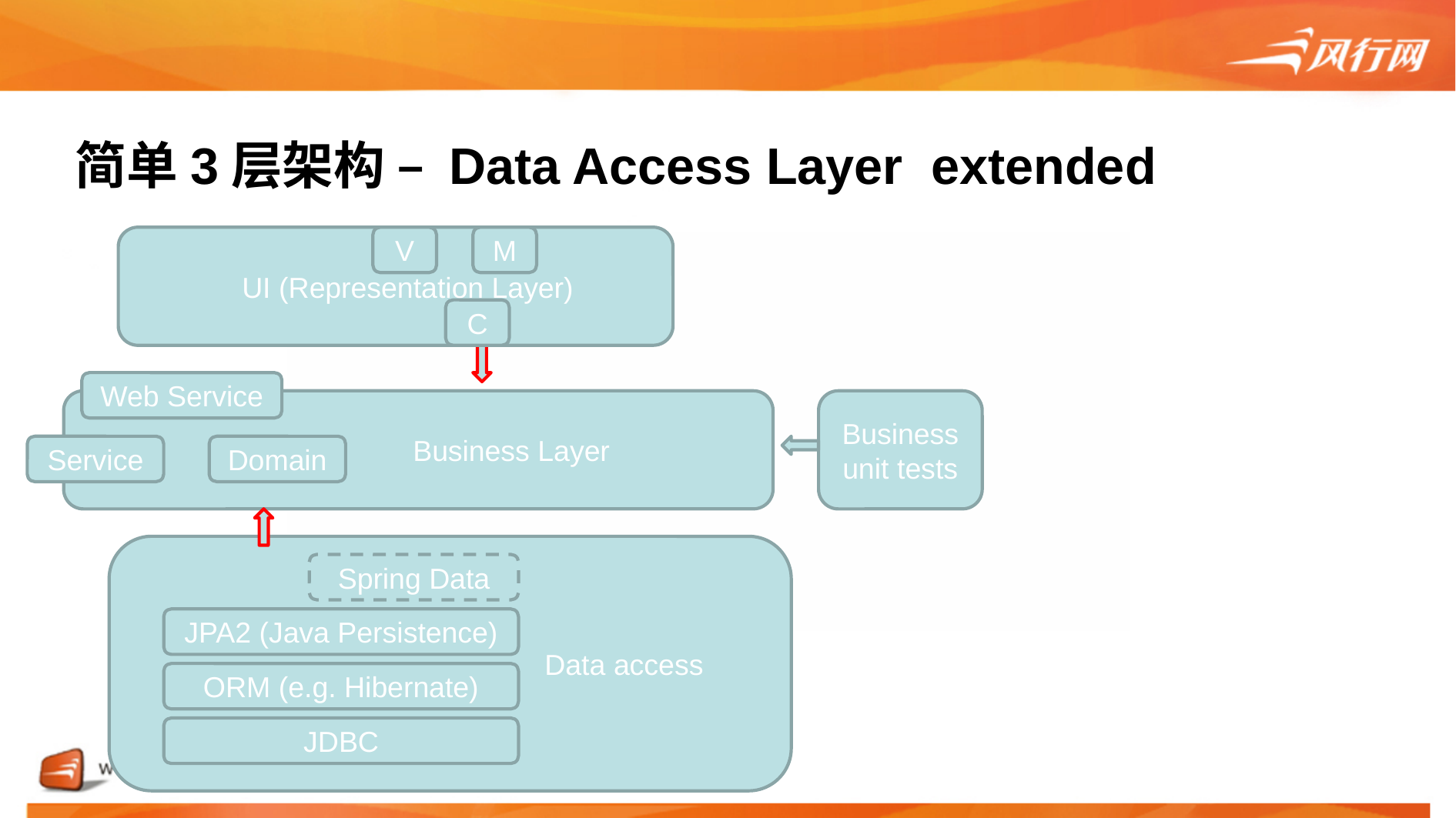

# 简单3层架构 – Data Access Layer  extended

   UI (Representation Layer)
V
M
C

Web Service
                       Business Layer
Business
unit tests
Service
Domain

                                           Data access
Spring Data
JPA2 (Java Persistence)
ORM (e.g. Hibernate)
JDBC